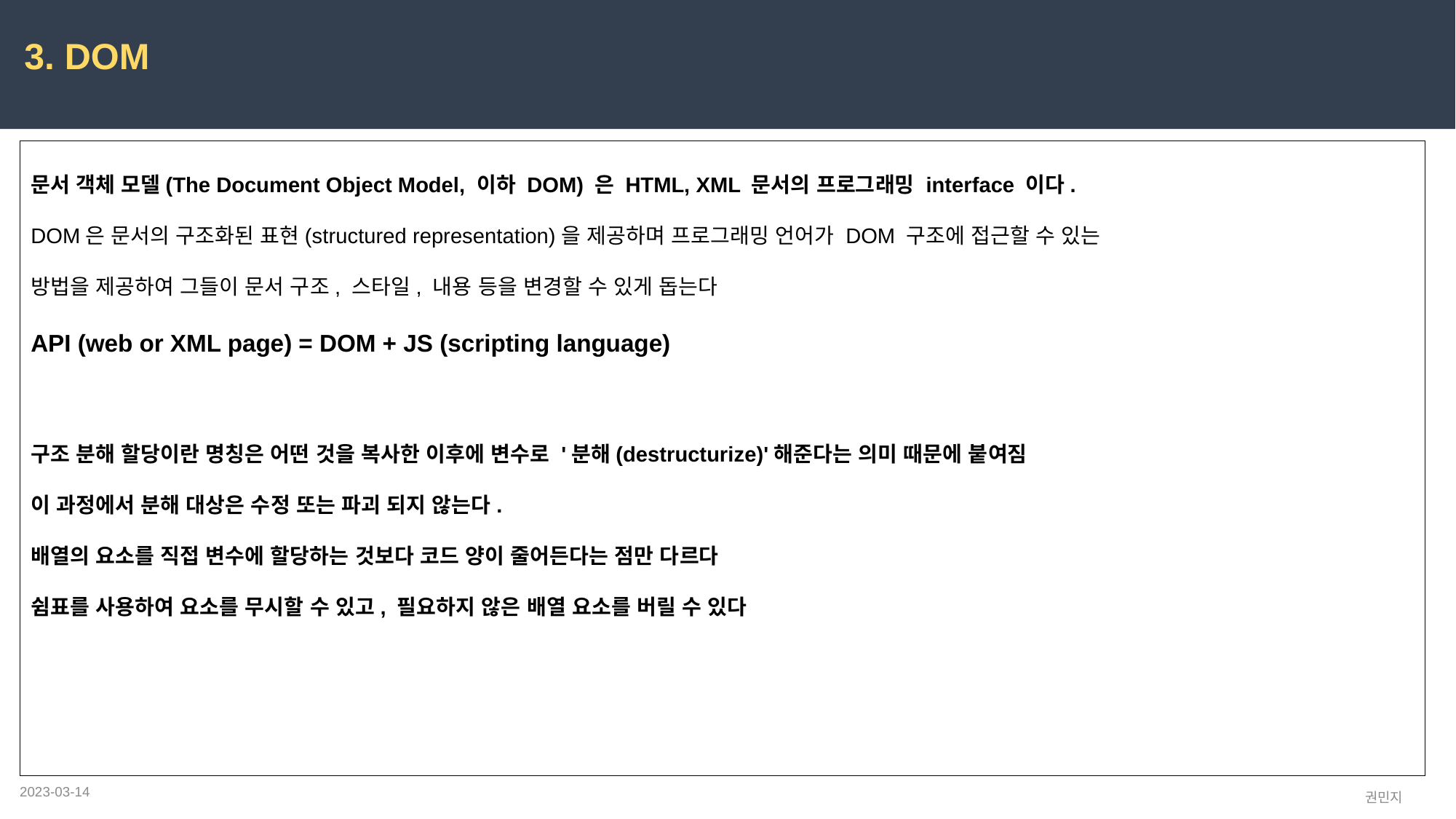

3. DOM
문서 객체 모델(The Document Object Model, 이하 DOM) 은 HTML, XML 문서의 프로그래밍 interface 이다.
DOM은 문서의 구조화된 표현(structured representation)을 제공하며 프로그래밍 언어가 DOM 구조에 접근할 수 있는
방법을 제공하여 그들이 문서 구조, 스타일, 내용 등을 변경할 수 있게 돕는다
API (web or XML page) = DOM + JS (scripting language)

구조 분해 할당이란 명칭은 어떤 것을 복사한 이후에 변수로 '분해(destructurize)'해준다는 의미 때문에 붙여짐
이 과정에서 분해 대상은 수정 또는 파괴 되지 않는다.
배열의 요소를 직접 변수에 할당하는 것보다 코드 양이 줄어든다는 점만 다르다
쉼표를 사용하여 요소를 무시할 수 있고, 필요하지 않은 배열 요소를 버릴 수 있다
2023-03-14
권민지